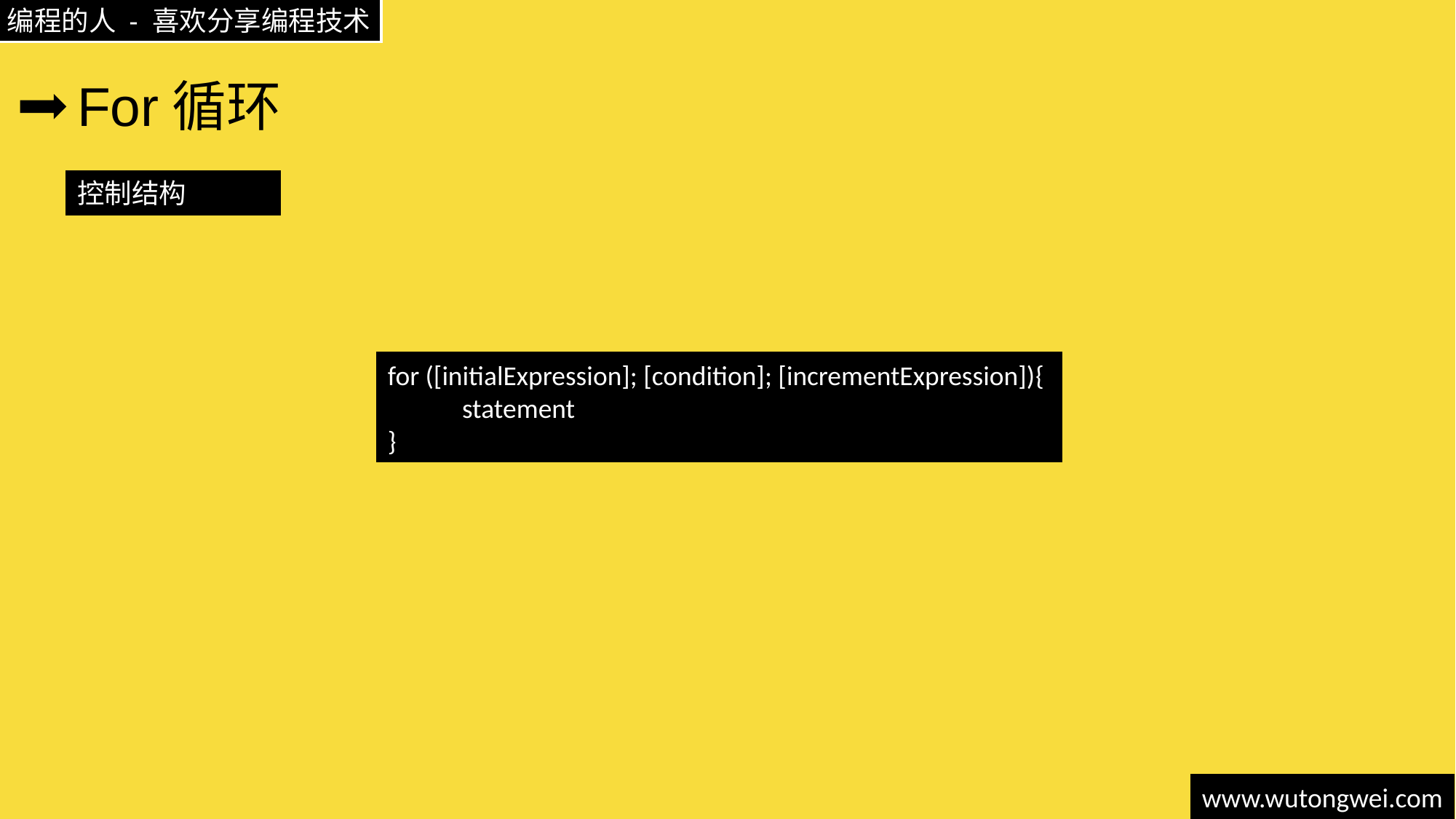

# For循环
控制结构
for ([initialExpression]; [condition]; [incrementExpression]){
            statement
}